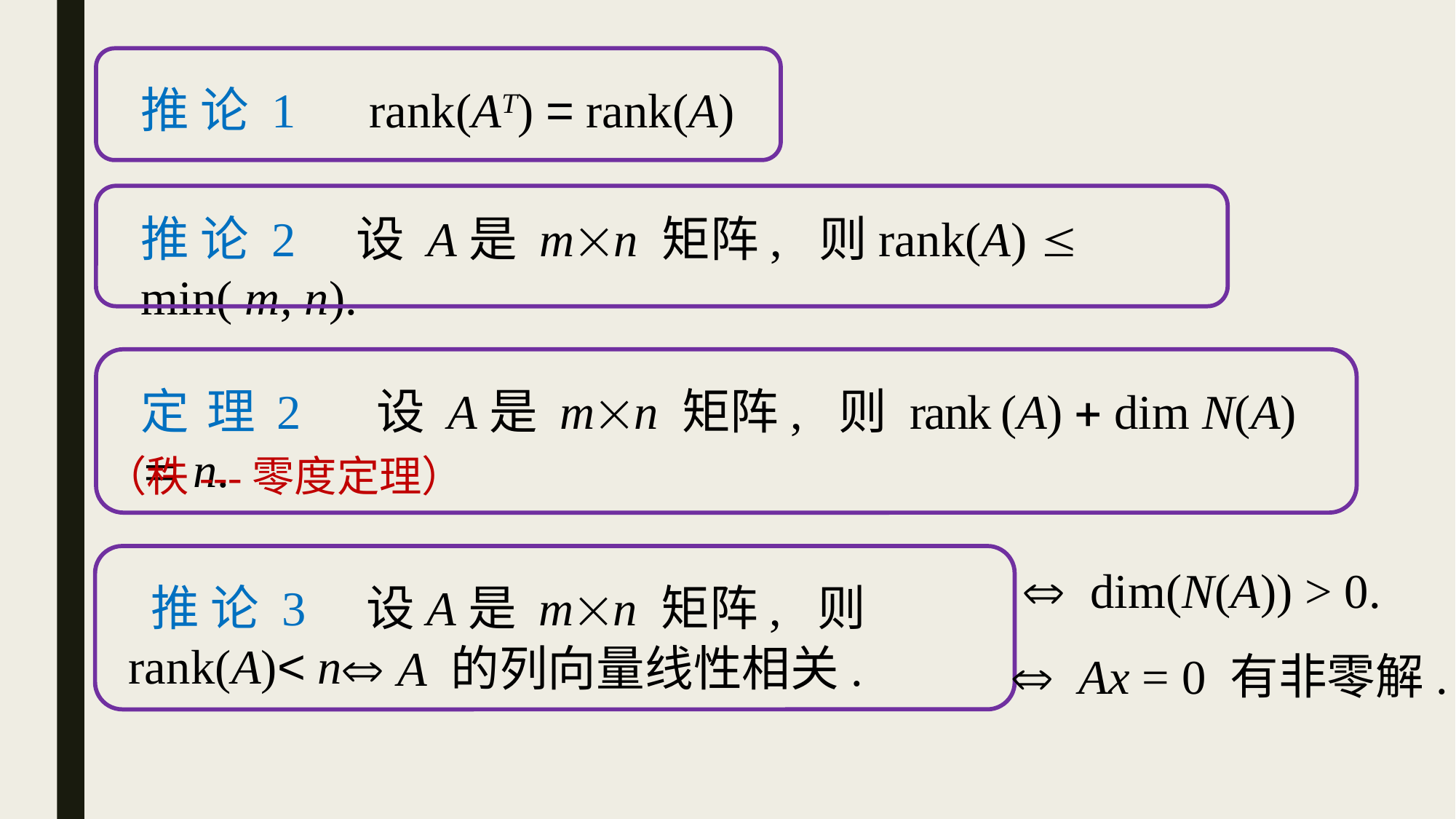

推 论 1      rank(AT) = rank(A)

推 论 2    设 A是 m×n 矩阵,  则rank(A) ≤ min( m, n).

定  理 2      设 A是 m×n 矩阵,  则 rank (A) + dim N(A) = n.
（秩---零度定理）

⇔  dim(N(A)) > 0.
 推 论 3    设A是 m×n 矩阵,  则 rank(A)< n
⇔ A 的列向量线性相关.
⇔  Ax = 0 有非零解.